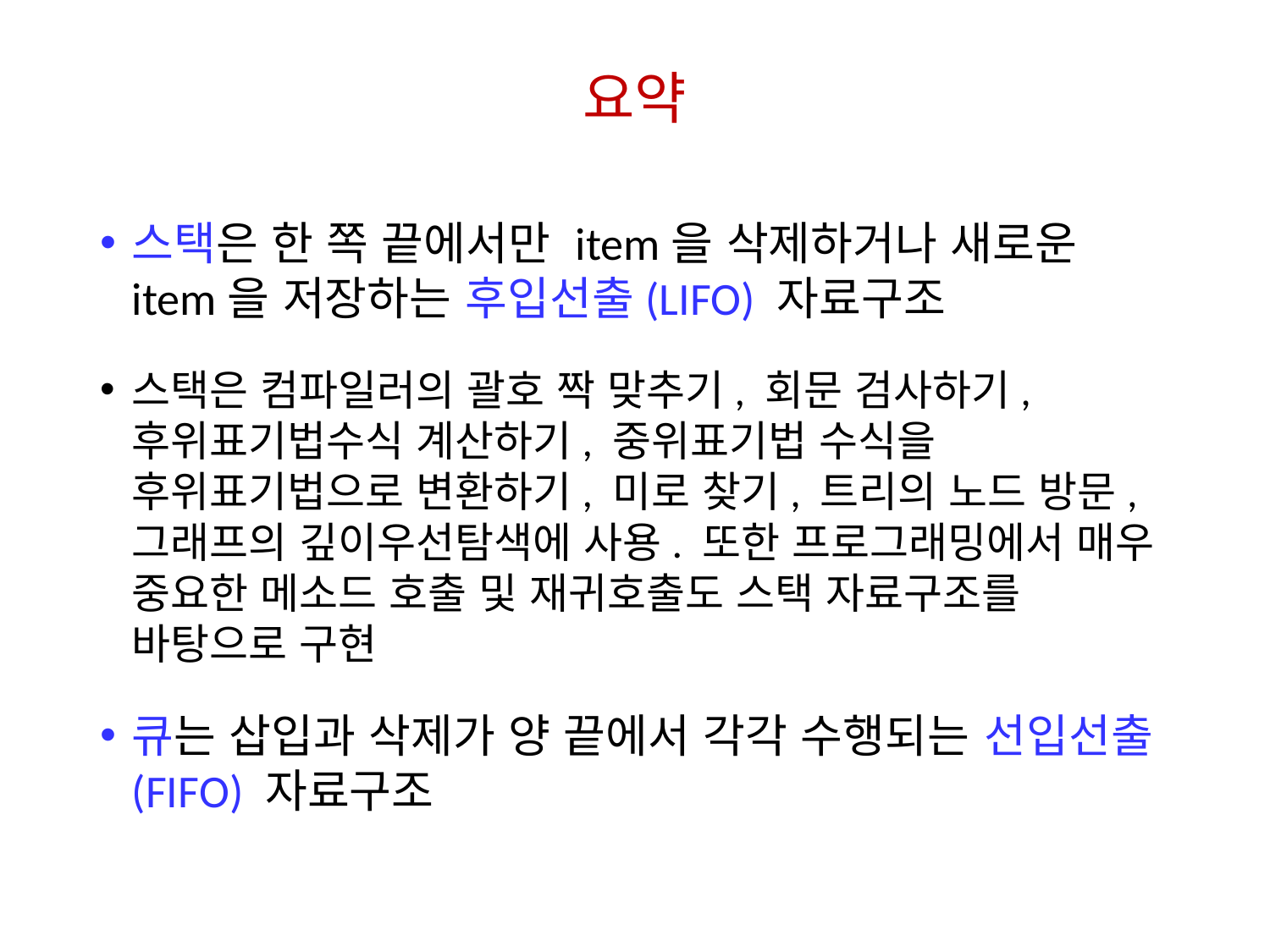

# 요약
스택은 한 쪽 끝에서만 item을 삭제하거나 새로운 item을 저장하는 후입선출(LIFO) 자료구조
스택은 컴파일러의 괄호 짝 맞추기, 회문 검사하기, 후위표기법수식 계산하기, 중위표기법 수식을 후위표기법으로 변환하기, 미로 찾기, 트리의 노드 방문, 그래프의 깊이우선탐색에 사용. 또한 프로그래밍에서 매우 중요한 메소드 호출 및 재귀호출도 스택 자료구조를 바탕으로 구현
큐는 삽입과 삭제가 양 끝에서 각각 수행되는 선입선출(FIFO) 자료구조